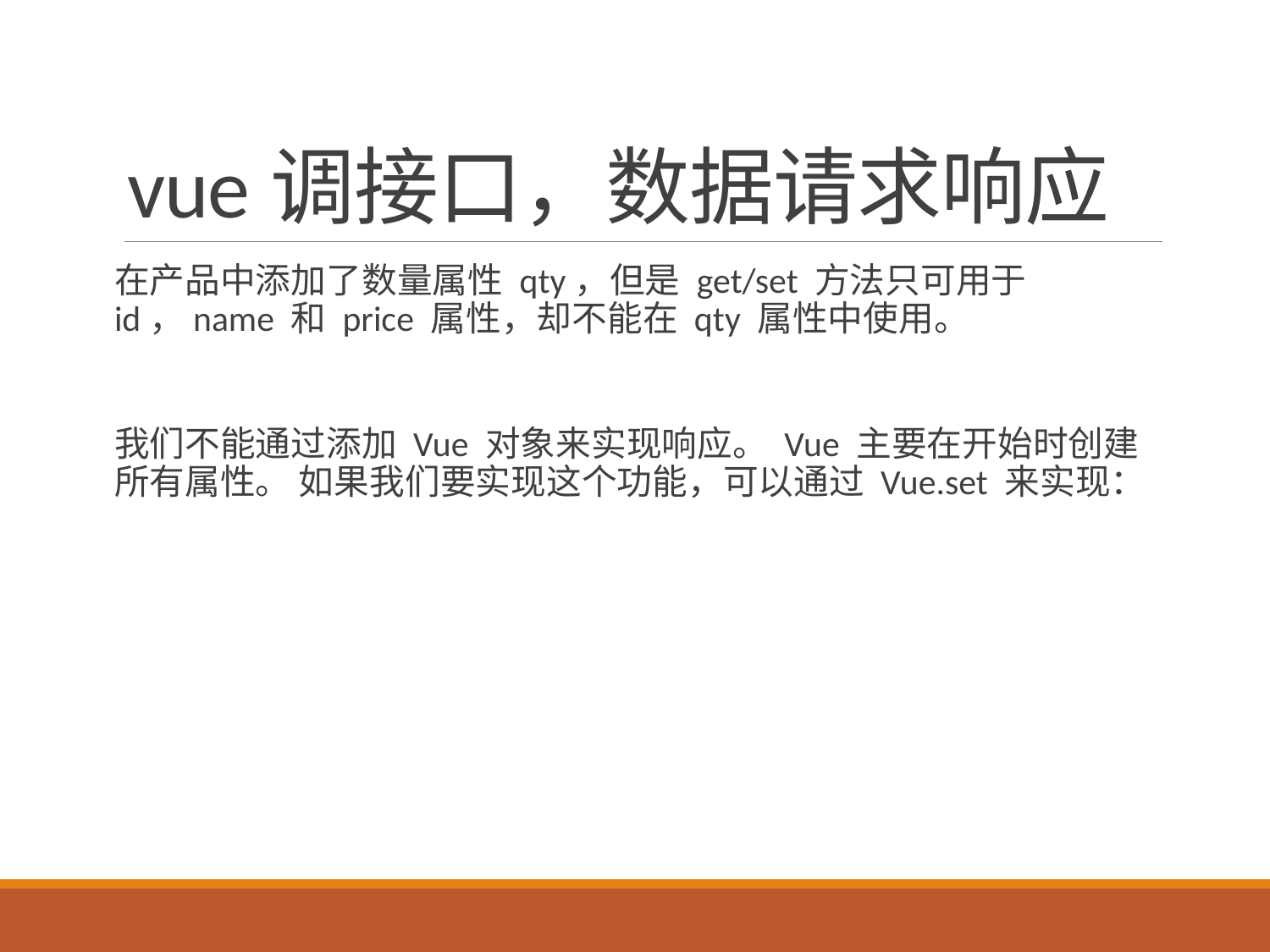

# vue调接口，数据请求响应
在产品中添加了数量属性 qty，但是 get/set 方法只可用于 id，name 和 price 属性，却不能在 qty 属性中使用。

我们不能通过添加 Vue 对象来实现响应。 Vue 主要在开始时创建所有属性。 如果我们要实现这个功能，可以通过 Vue.set 来实现：